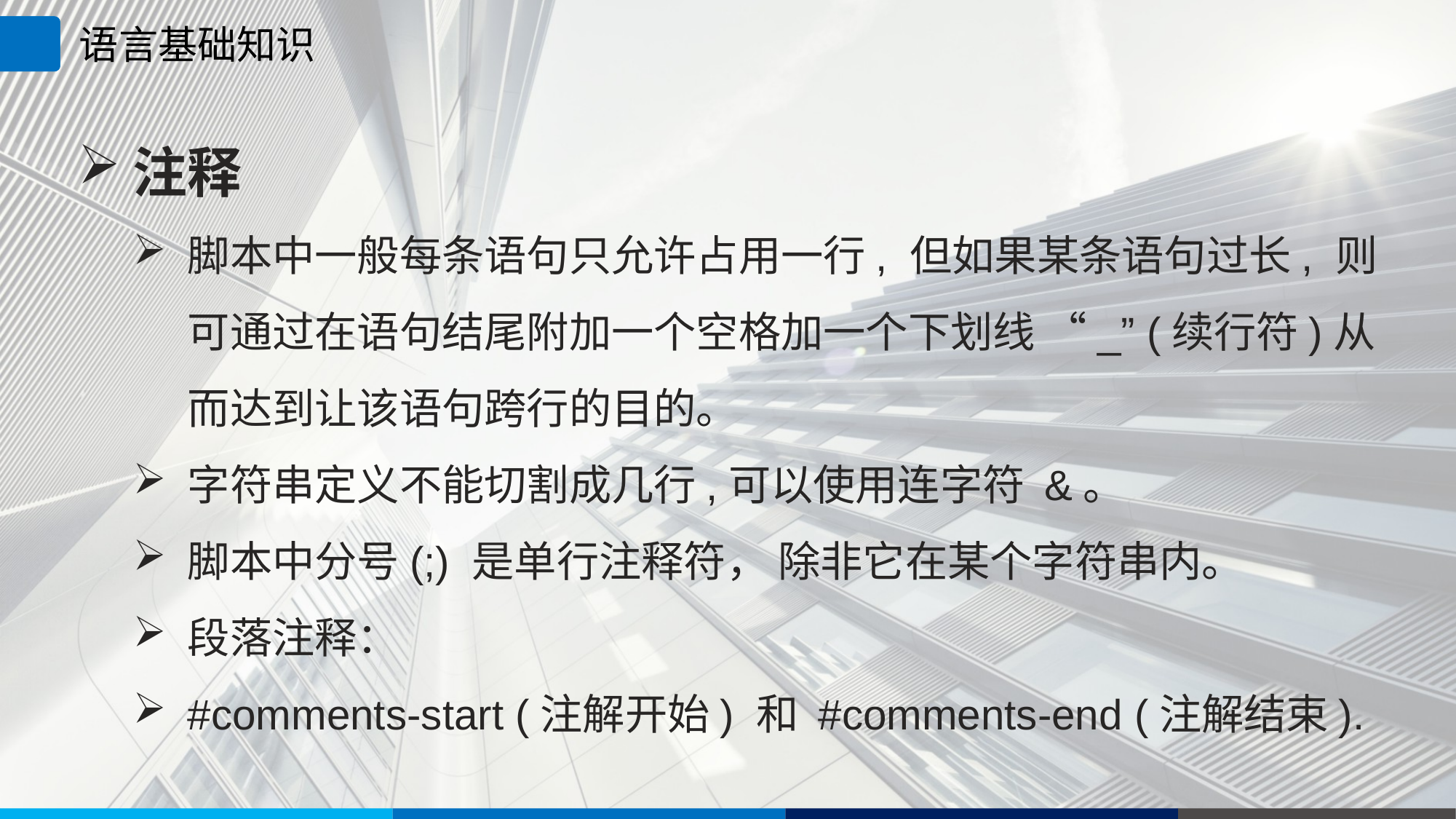

语言基础知识

注释
脚本中一般每条语句只允许占用一行, 但如果某条语句过长, 则可通过在语句结尾附加一个空格加一个下划线 “_” (续行符)从而达到让该语句跨行的目的。
字符串定义不能切割成几行,可以使用连字符 &。
脚本中分号(;) 是单行注释符， 除非它在某个字符串内。
段落注释：
#comments-start (注解开始) 和 #comments-end (注解结束).